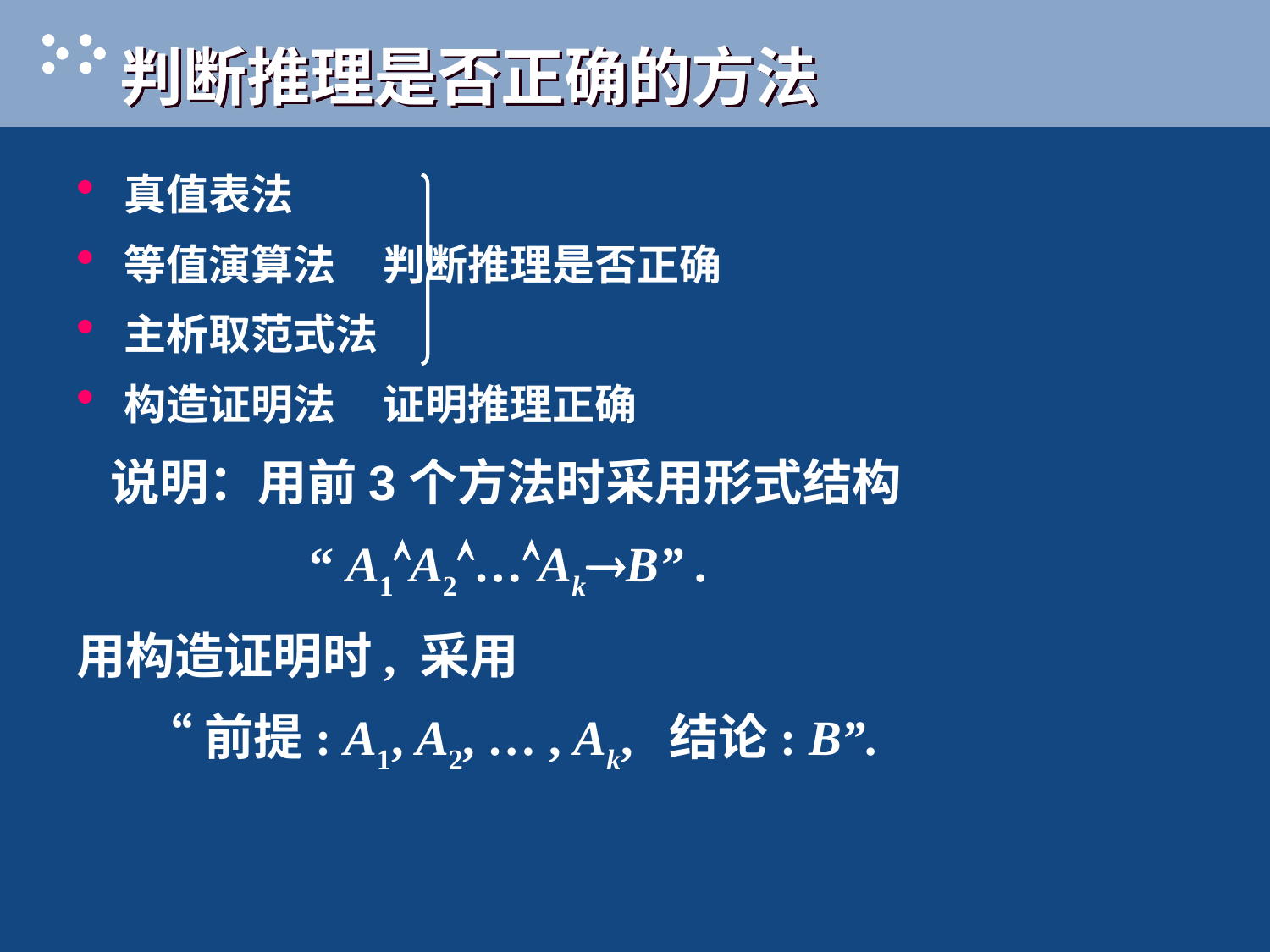

# 判断推理是否正确的方法
真值表法
等值演算法     判断推理是否正确
主析取范式法
构造证明法     证明推理正确
  说明：用前3个方法时采用形式结构
                   “ A1∧A2∧…∧Ak→B” .
用构造证明时, 采用
      “前提: A1, A2, … , Ak,  结论: B”.